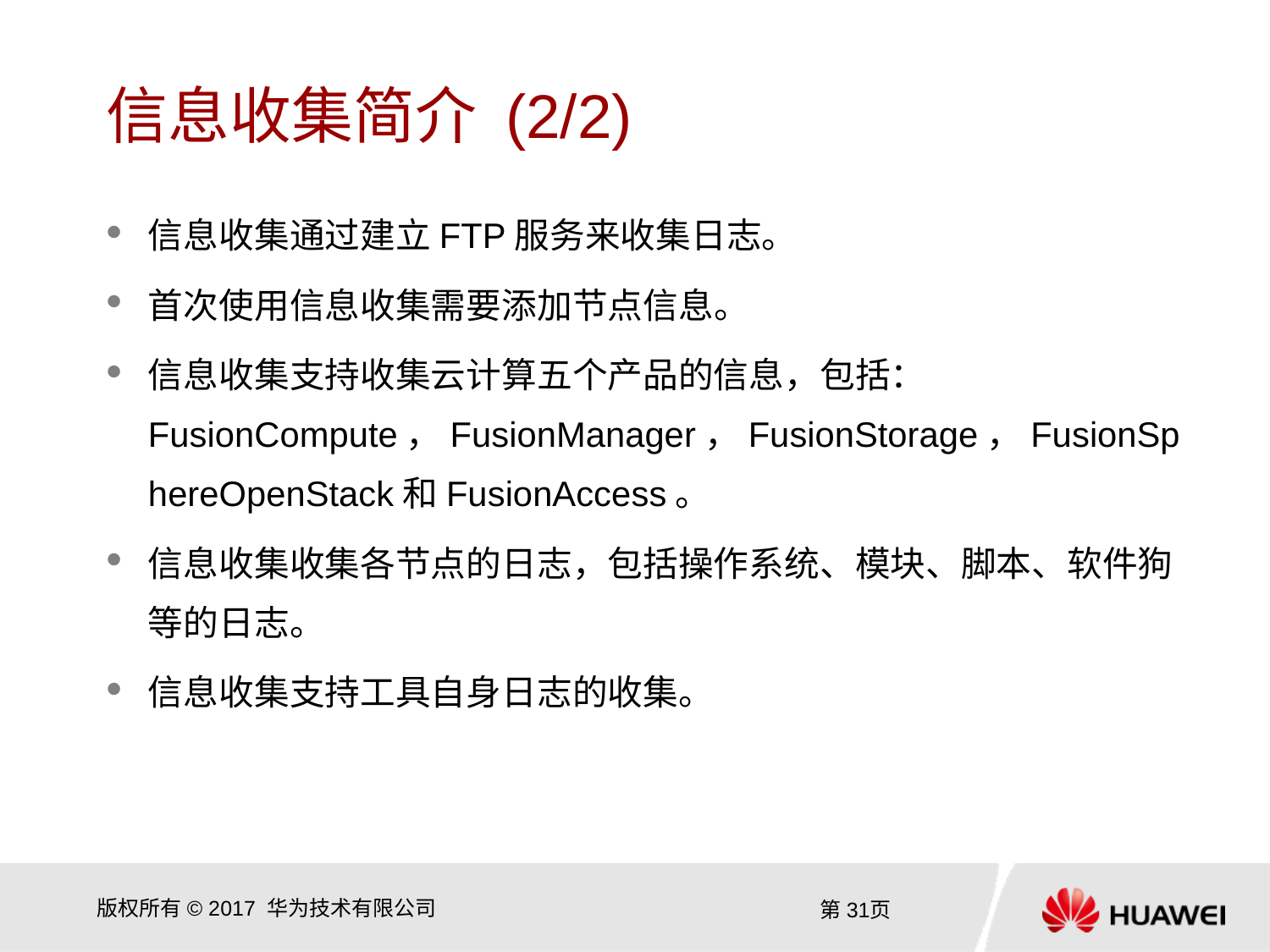

# 信息收集简介 (2/2)
信息收集通过建立FTP服务来收集日志。
首次使用信息收集需要添加节点信息。
信息收集支持收集云计算五个产品的信息，包括：FusionCompute，FusionManager，FusionStorage，FusionSphereOpenStack和FusionAccess。
信息收集收集各节点的日志，包括操作系统、模块、脚本、软件狗等的日志。
信息收集支持工具自身日志的收集。